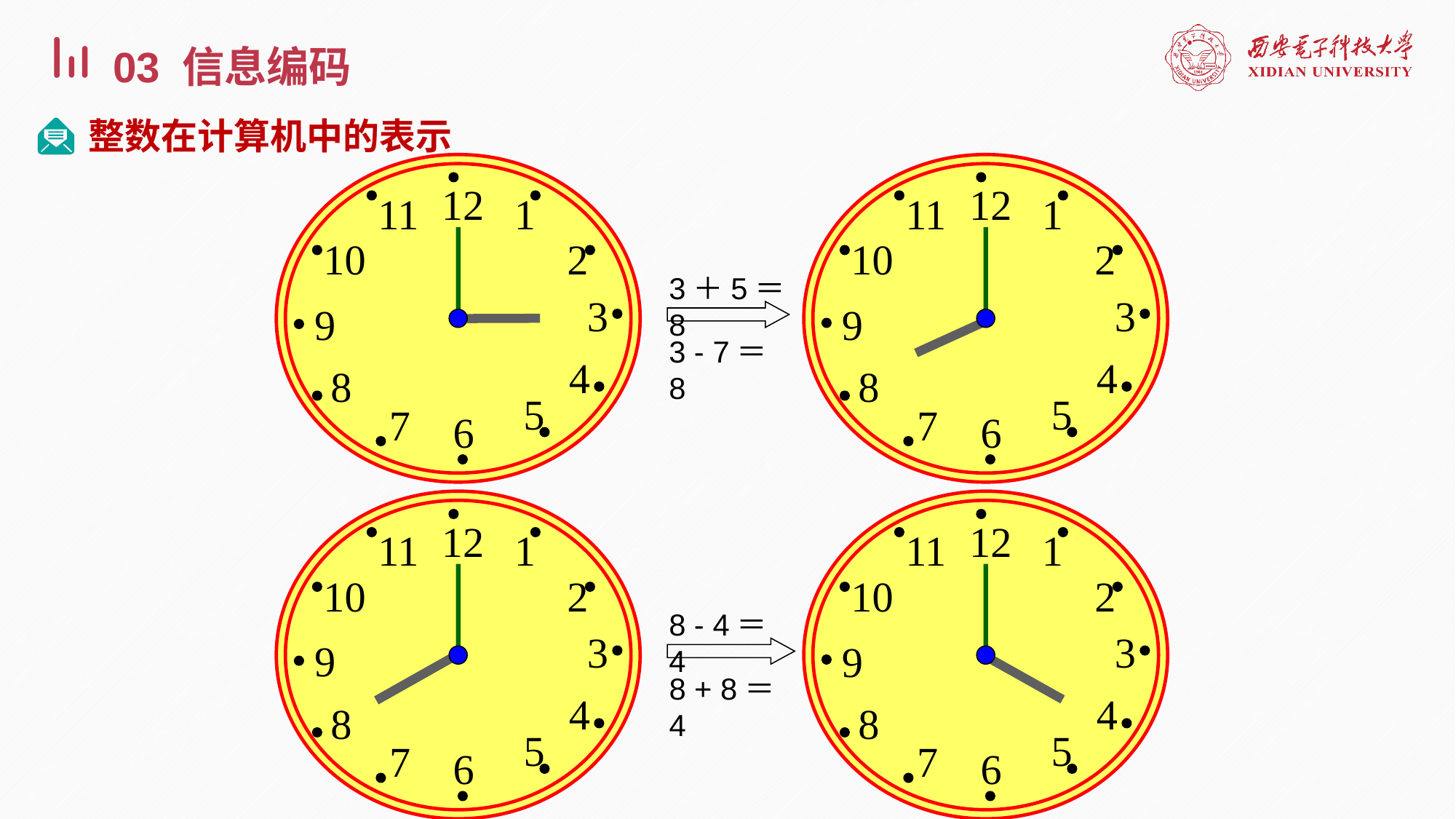

03 信息编码
整数在计算机中的表示

12

12

11
1
11
1

10

2
10

2

3＋5＝8
3
3
9
9

3 - 7＝8
4
4
8
8
5

5

7
7
6
6

12

12

11
1
11
1

10

2
10

2

8 - 4＝4
3
3
9
9

8 + 8＝4

4
4
8
8
5

5

7
7
6
6